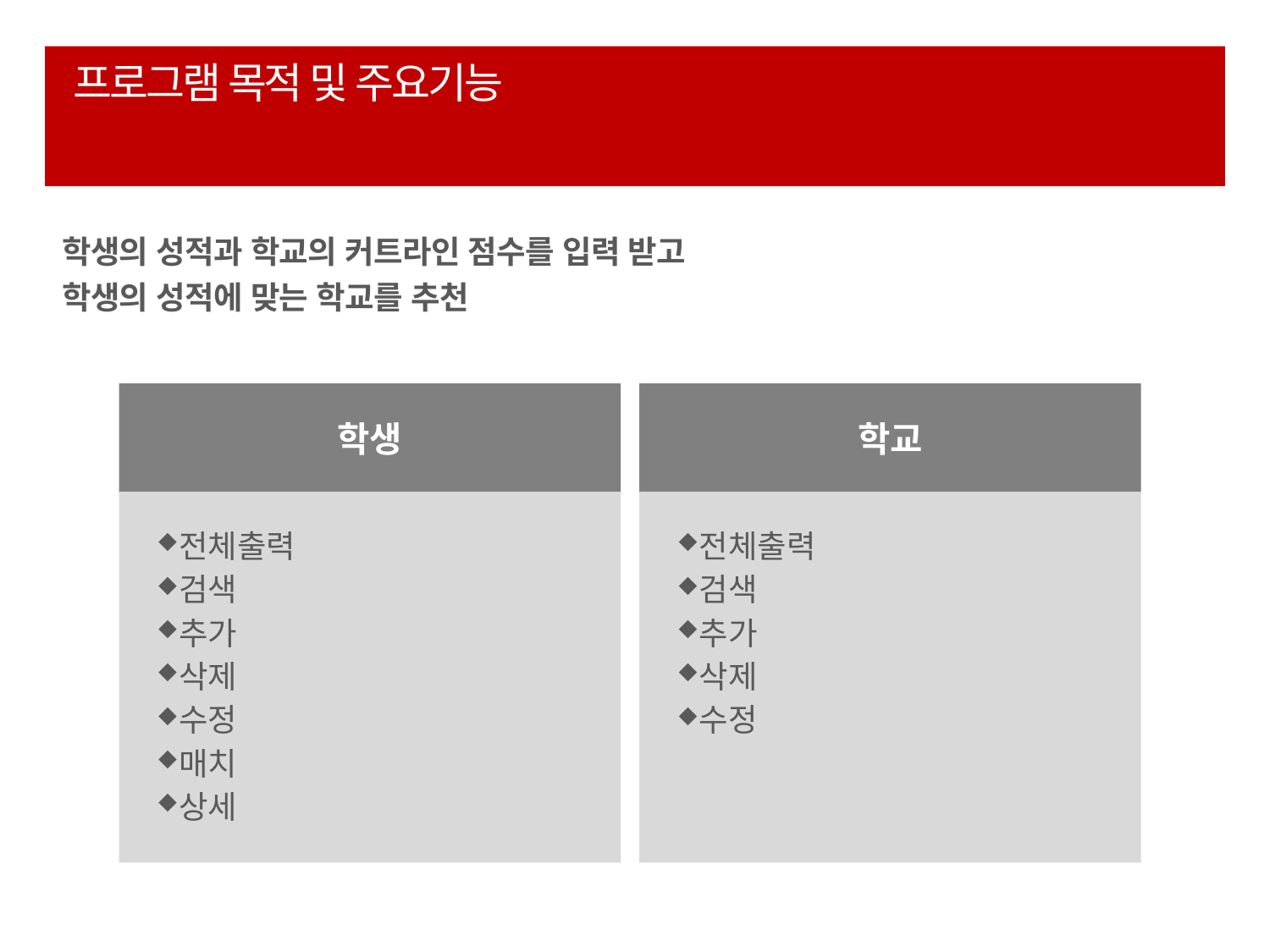

# 프로그램 목적 및 주요기능
학생의 성적과 학교의 커트라인 점수를 입력 받고
학생의 성적에 맞는 학교를 추천
학생
학교

전체출력
검색
추가
삭제
수정
매치
상세

전체출력
검색
추가
삭제
수정